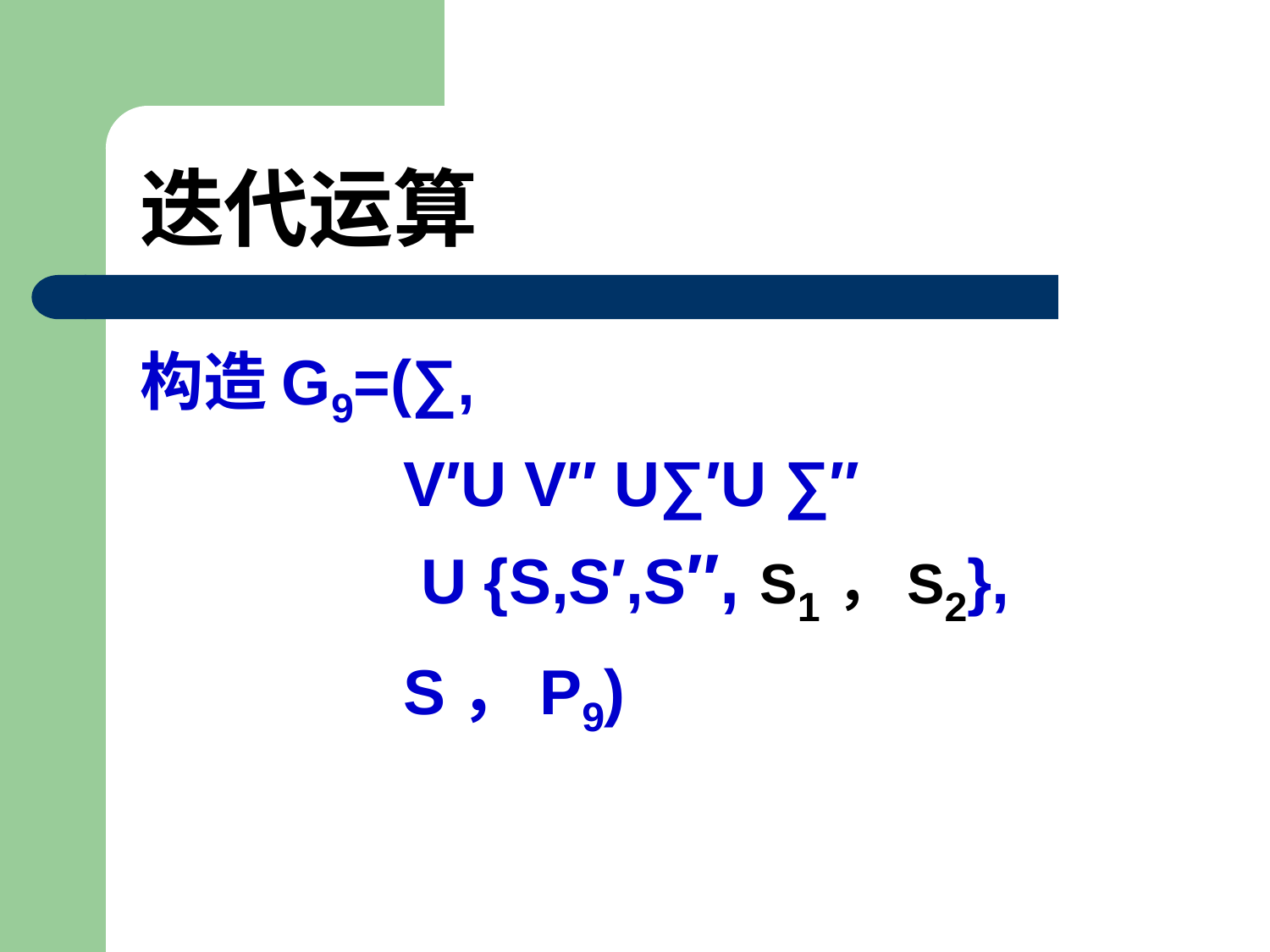

# 迭代运算
构造G9=(∑,
               V′U V″ U∑′U ∑″
                U {S,S′,S″, S1，S2},
               S，P9)